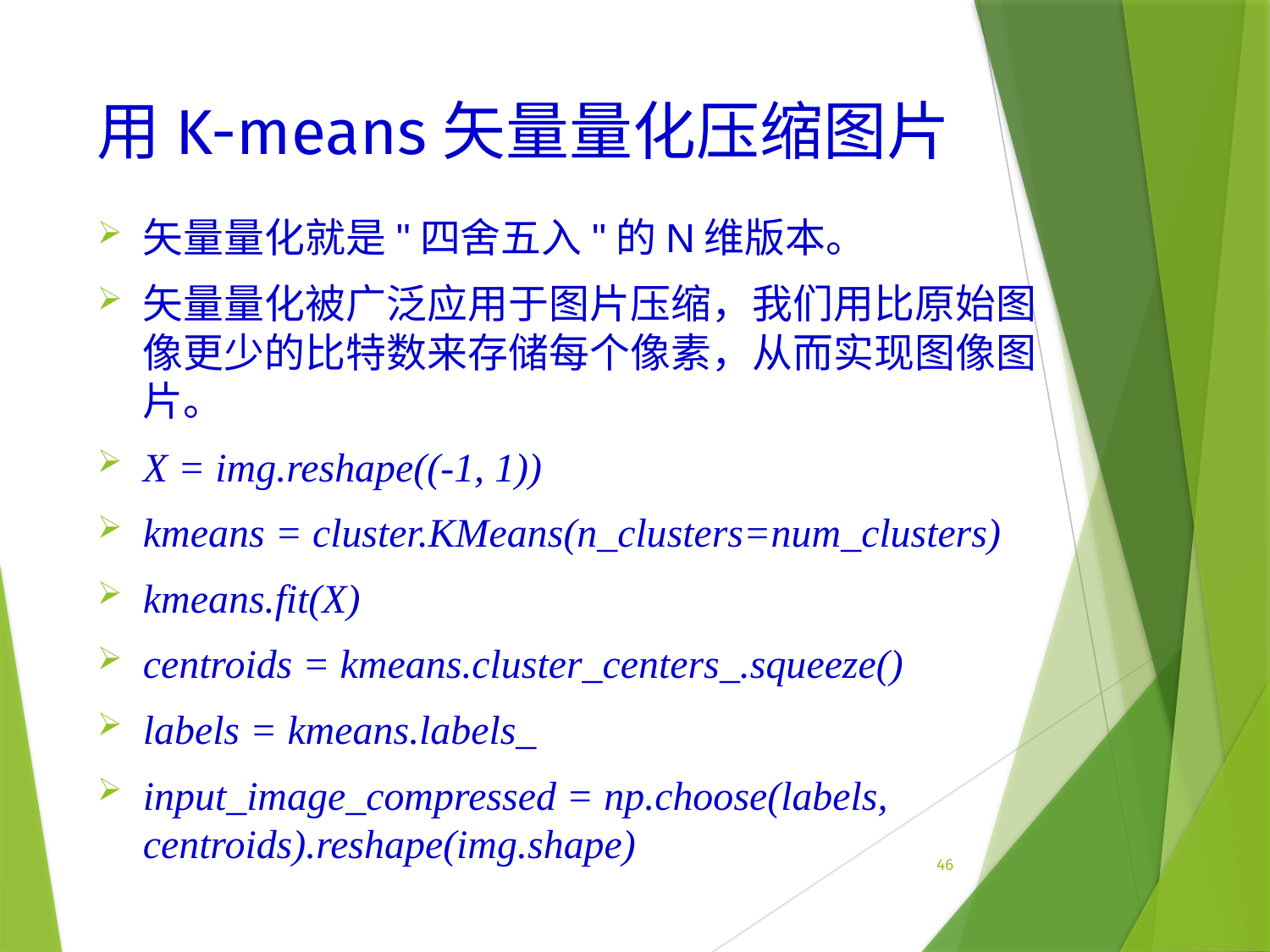

# 用K-means矢量量化压缩图片
矢量量化就是"四舍五入"的N维版本。
矢量量化被广泛应用于图片压缩，我们用比原始图像更少的比特数来存储每个像素，从而实现图像图片。
X = img.reshape((-1, 1))
kmeans = cluster.KMeans(n_clusters=num_clusters)
kmeans.fit(X)
centroids = kmeans.cluster_centers_.squeeze()
labels = kmeans.labels_
input_image_compressed = np.choose(labels, centroids).reshape(img.shape)

46